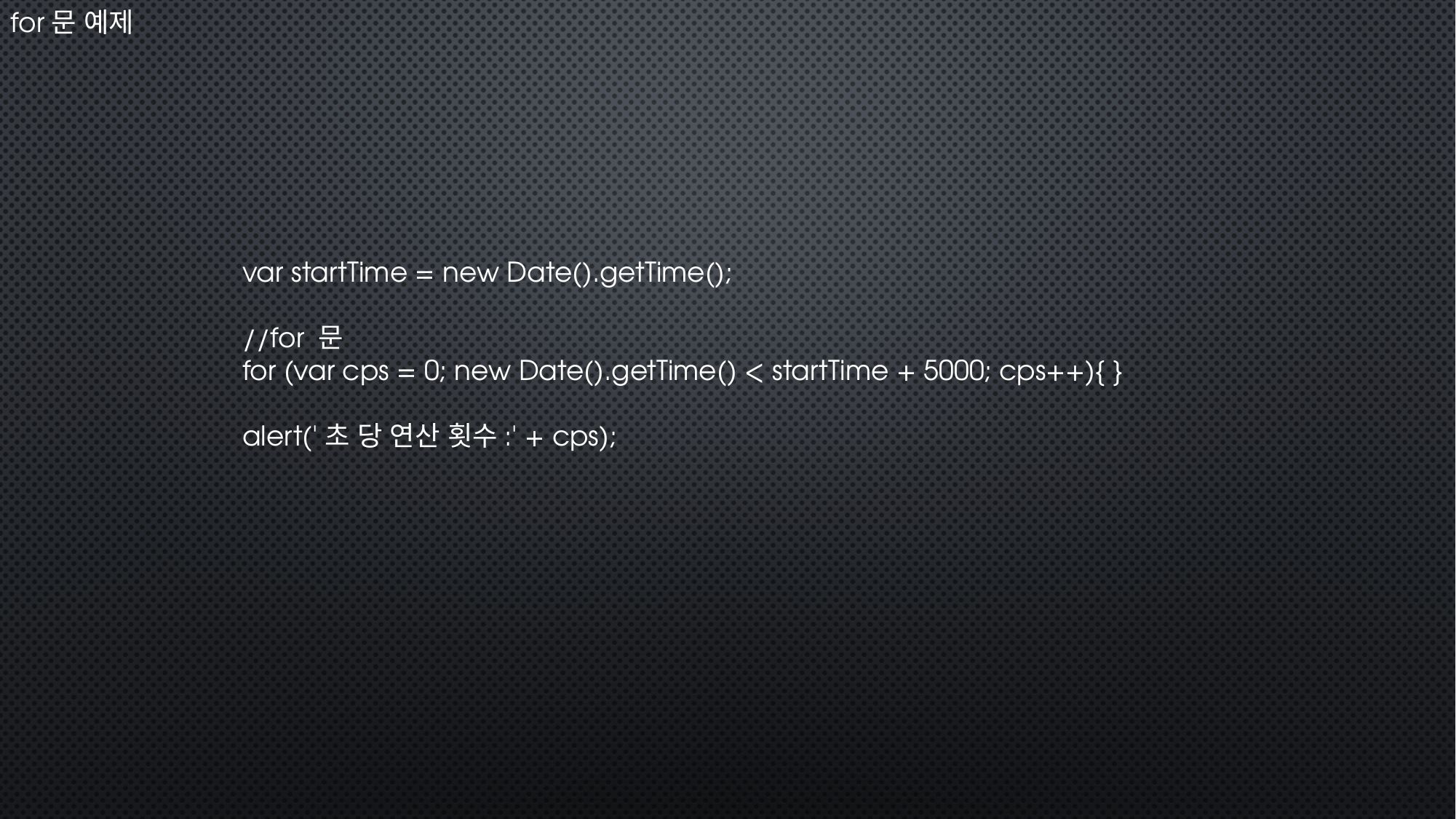

for문 예제
var startTime = new Date().getTime();

//for 문
for (var cps = 0; new Date().getTime() < startTime + 5000; cps++){ }

alert('초 당 연산 횟수:' + cps);